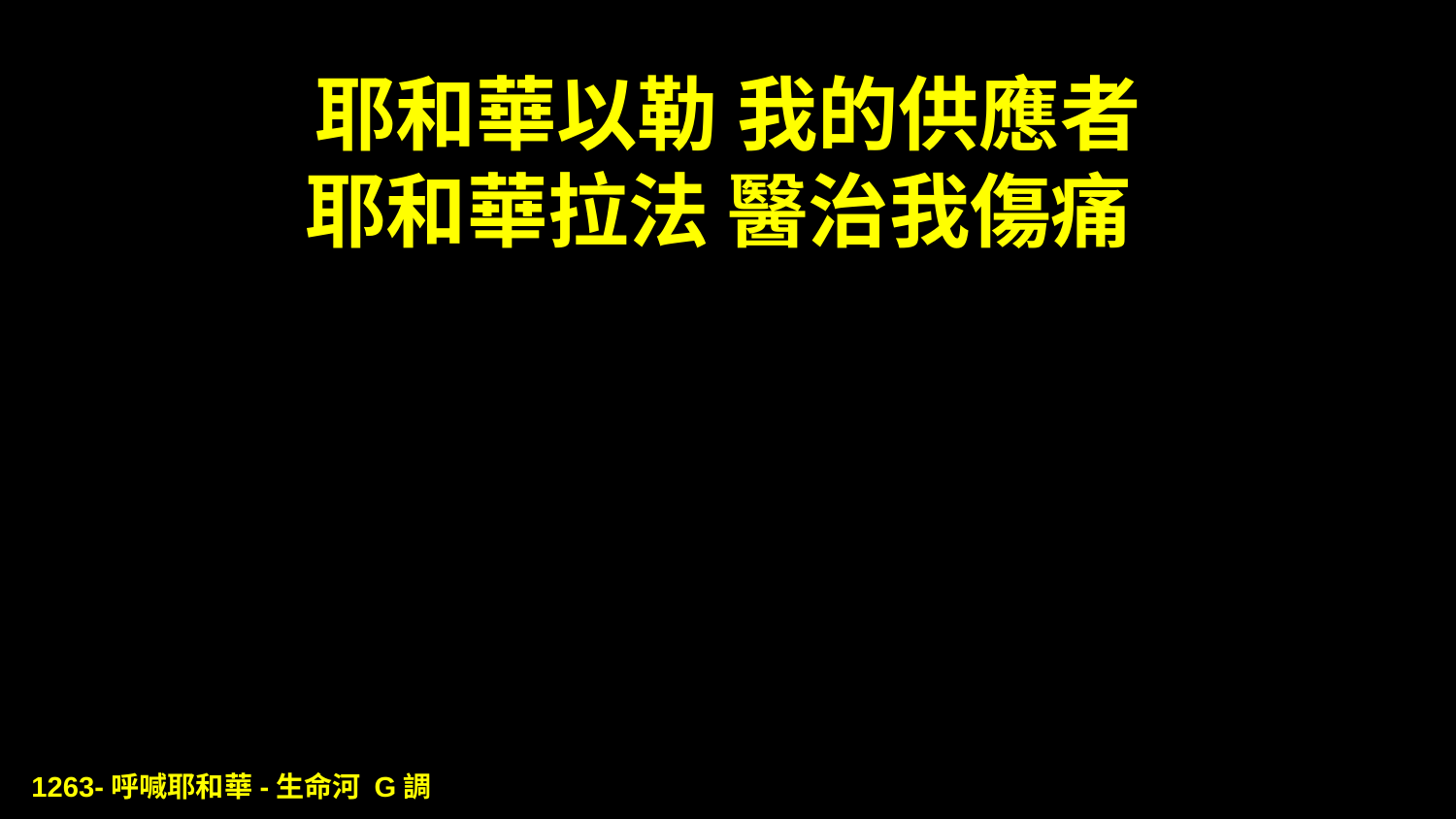

# 耶和華以勒 我的供應者 耶和華拉法 醫治我傷痛
1263-呼喊耶和華-生命河 G調